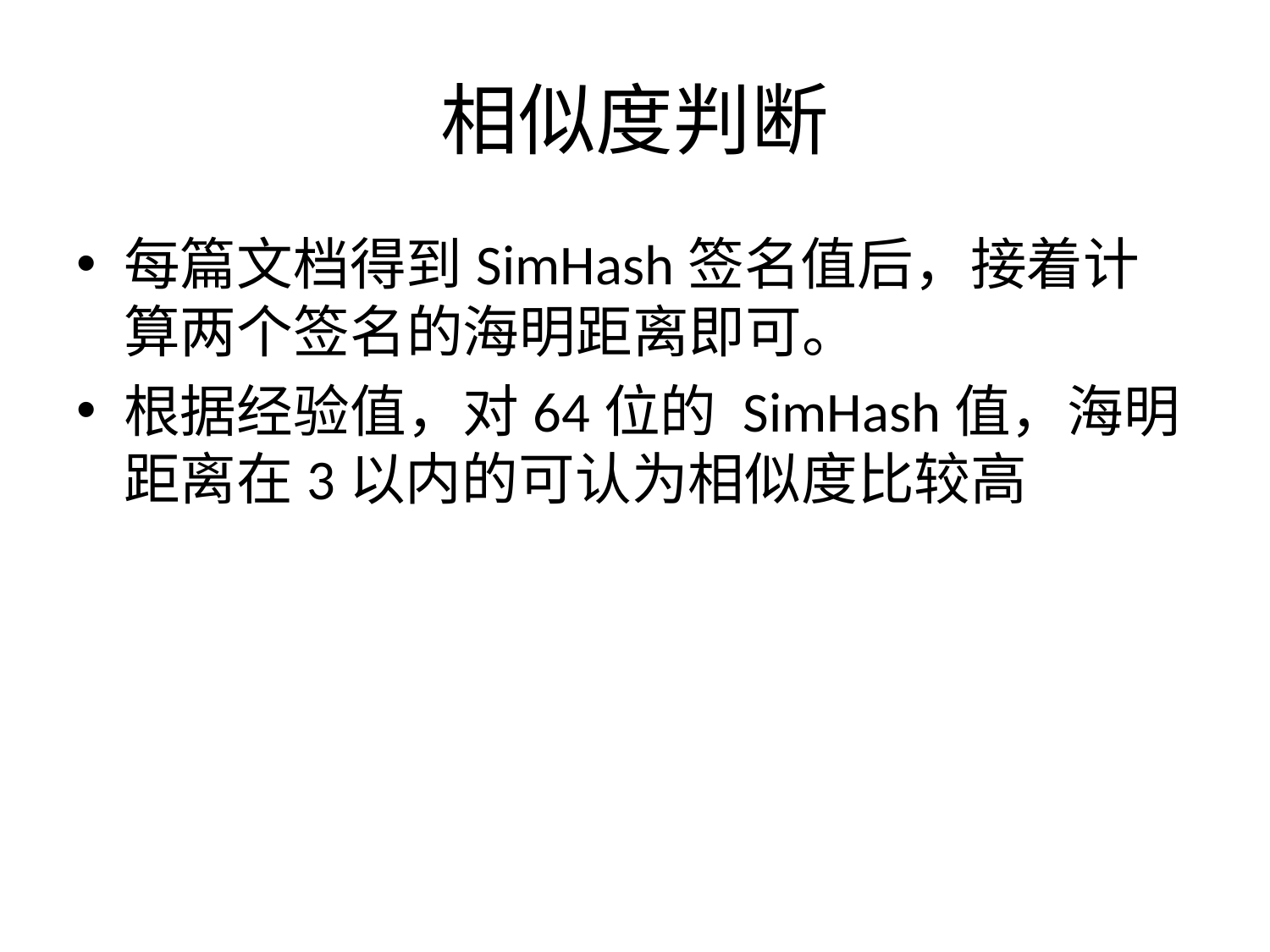

# 相似度判断
每篇文档得到SimHash签名值后，接着计算两个签名的海明距离即可。
根据经验值，对64位的 SimHash值，海明距离在3以内的可认为相似度比较高